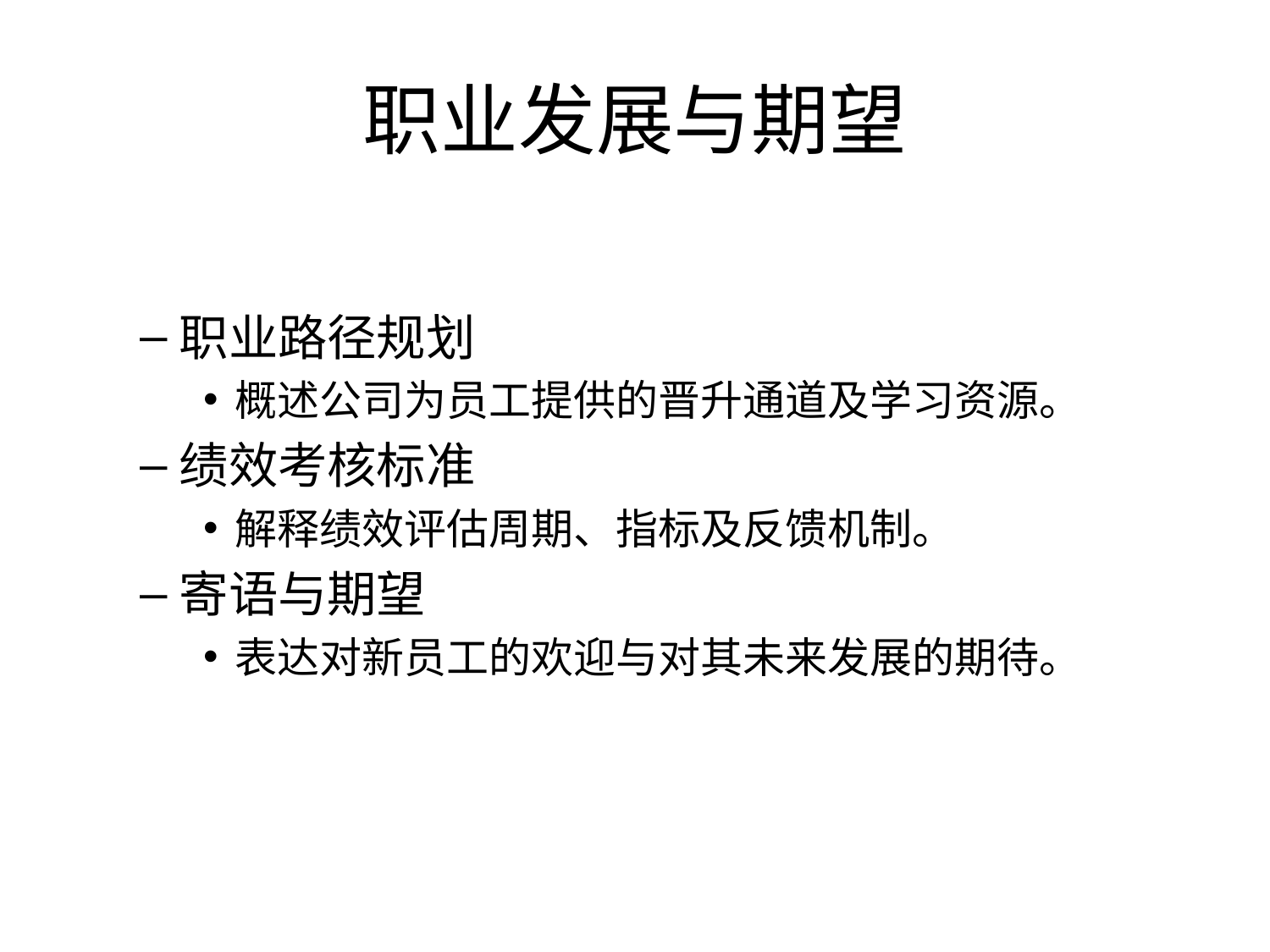

# 职业发展与期望

职业路径规划
概述公司为员工提供的晋升通道及学习资源。
绩效考核标准
解释绩效评估周期、指标及反馈机制。
寄语与期望
表达对新员工的欢迎与对其未来发展的期待。